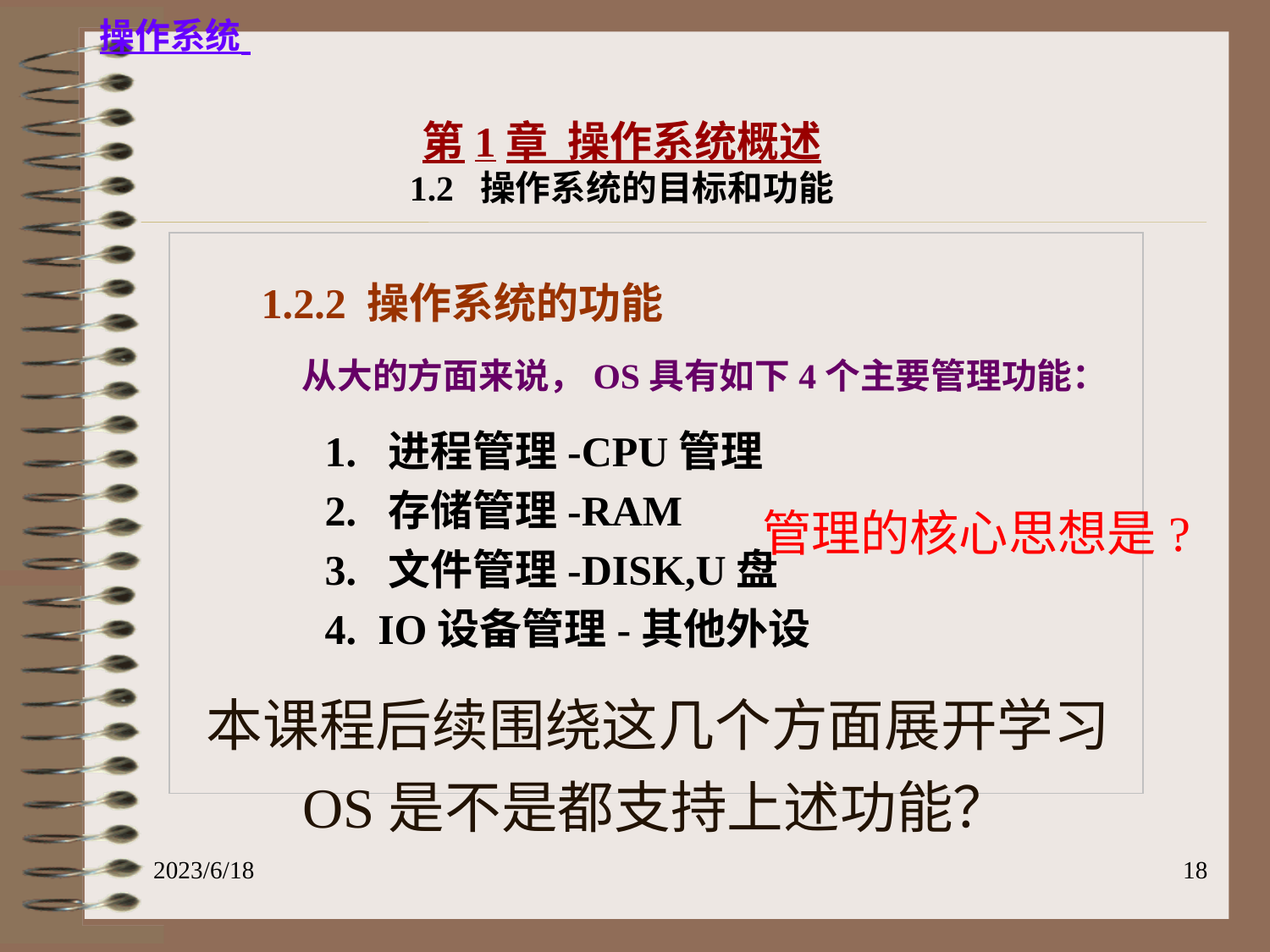

第1章  操作系统概述
1.2  操作系统的目标和功能

1.2.2 操作系统的功能

    从大的方面来说，OS具有如下4个主要管理功能：

      1.  进程管理-CPU管理
      2.  存储管理-RAM
      3.  文件管理-DISK,U盘
      4.  IO设备管理-其他外设
管理的核心思想是?
本课程后续围绕这几个方面展开学习
OS是不是都支持上述功能？
2023/6/18
18